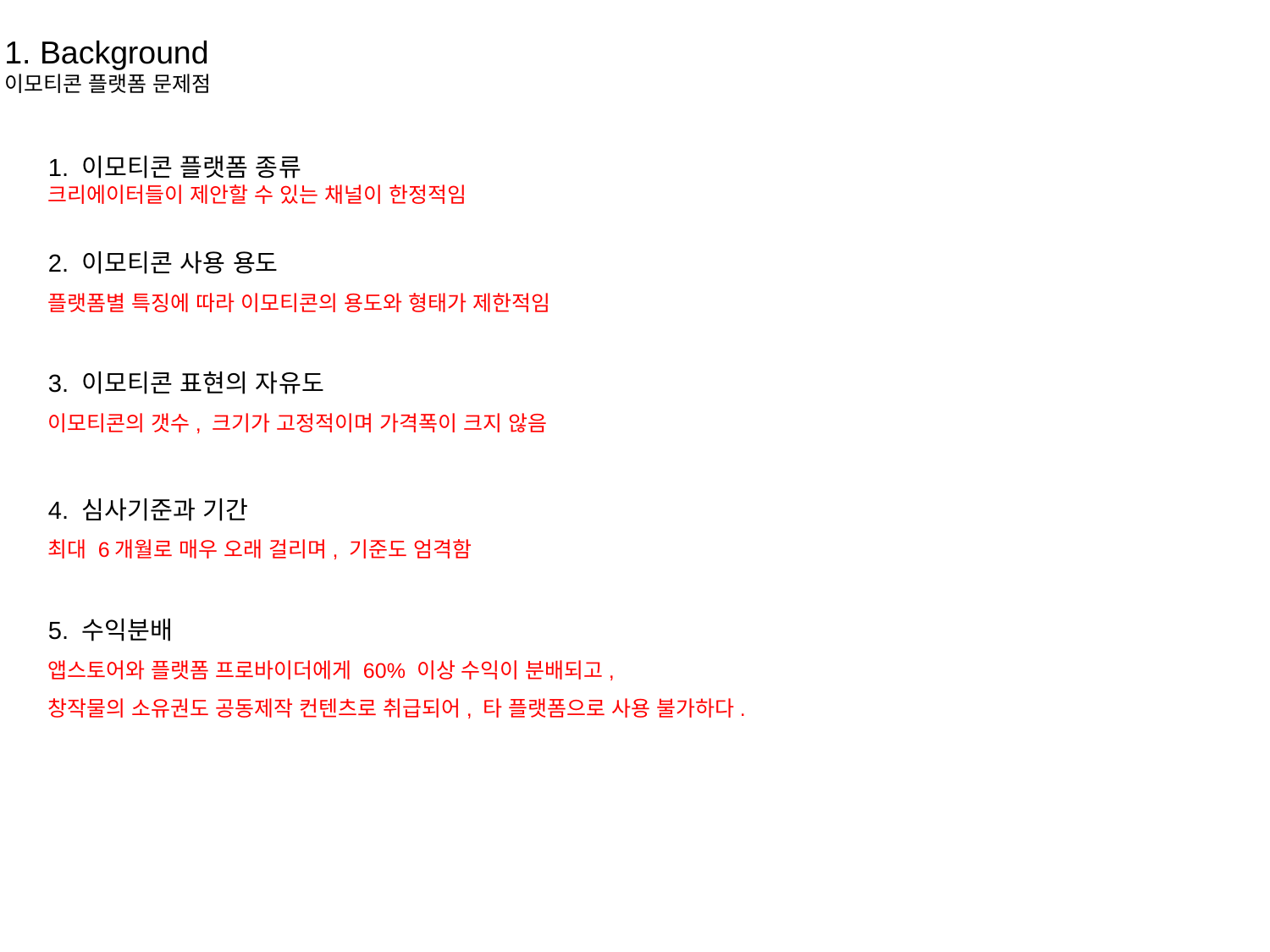

1. Background
이모티콘 플랫폼 문제점
1. 이모티콘 플랫폼 종류
크리에이터들이 제안할 수 있는 채널이 한정적임

2. 이모티콘 사용 용도
플랫폼별 특징에 따라 이모티콘의 용도와 형태가 제한적임

3. 이모티콘 표현의 자유도
이모티콘의 갯수, 크기가 고정적이며 가격폭이 크지 않음

4. 심사기준과 기간
최대 6개월로 매우 오래 걸리며, 기준도 엄격함

5. 수익분배
앱스토어와 플랫폼 프로바이더에게 60% 이상 수익이 분배되고,
창작물의 소유권도 공동제작 컨텐츠로 취급되어, 타 플랫폼으로 사용 불가하다.